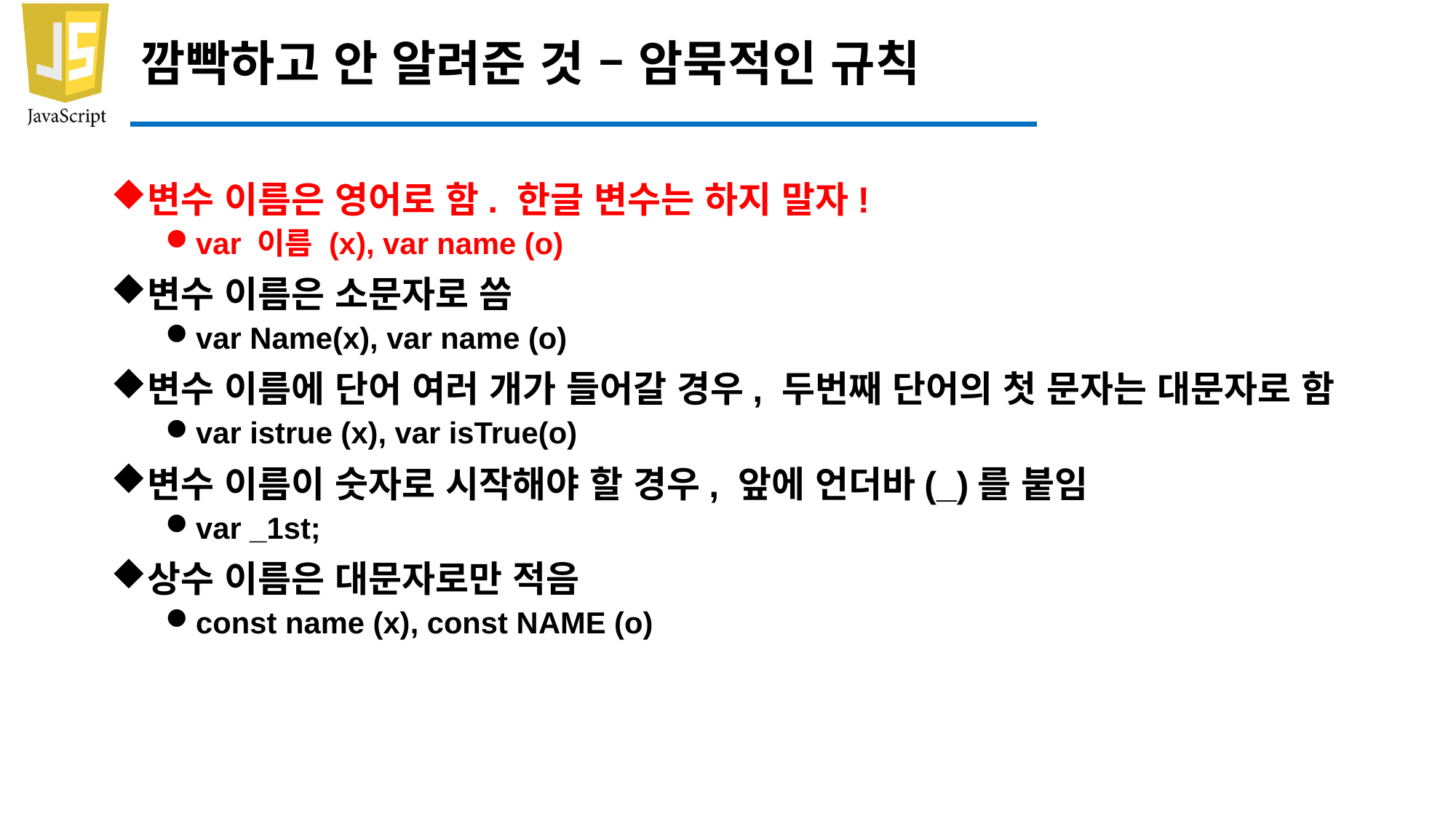

# 깜빡하고 안 알려준 것 – 암묵적인 규칙
변수 이름은 영어로 함. 한글 변수는 하지 말자!
var 이름 (x), var name (o)
변수 이름은 소문자로 씀
var Name(x), var name (o)
변수 이름에 단어 여러 개가 들어갈 경우, 두번째 단어의 첫 문자는 대문자로 함
var istrue (x), var isTrue(o)
변수 이름이 숫자로 시작해야 할 경우, 앞에 언더바(_)를 붙임
var _1st;
상수 이름은 대문자로만 적음
const name (x), const NAME (o)